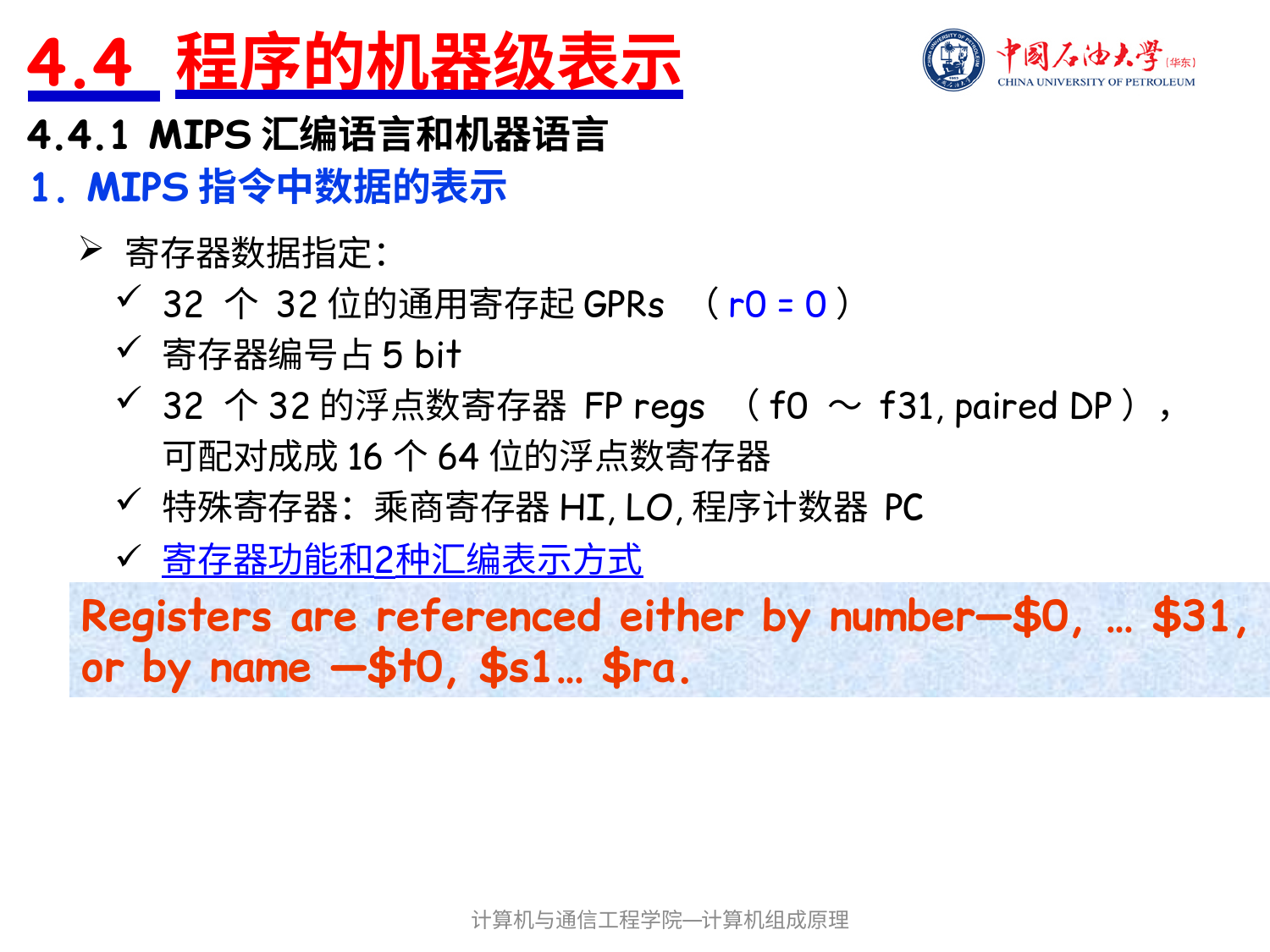

# 4.4 程序的机器级表示
4.4.1 MIPS汇编语言和机器语言
1. MIPS指令中数据的表示
寄存器数据指定：
32 个 32位的通用寄存起GPRs （r0 = 0）
寄存器编号占5 bit
32 个32的浮点数寄存器 FP regs （f0 ～ f31, paired DP），可配对成成16个64位的浮点数寄存器
特殊寄存器：乘商寄存器HI, LO,程序计数器 PC
寄存器功能和2种汇编表示方式
Registers are referenced either by number—$0, … $31,
or by name —$t0, $s1… $ra.
计算机与通信工程学院—计算机组成原理
69